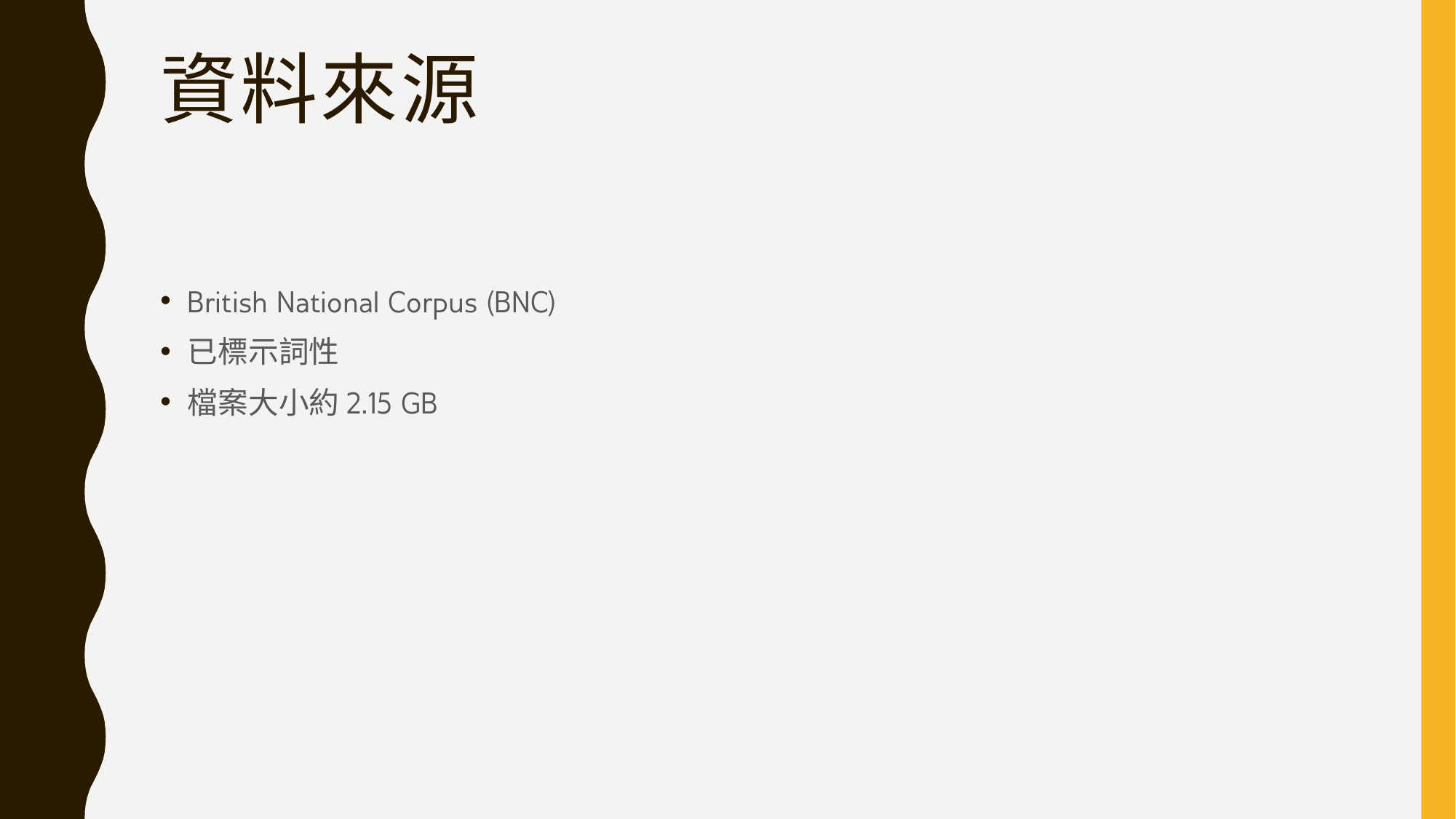

# 資料來源
British National Corpus (BNC)
已標示詞性
檔案大小約2.15 GB